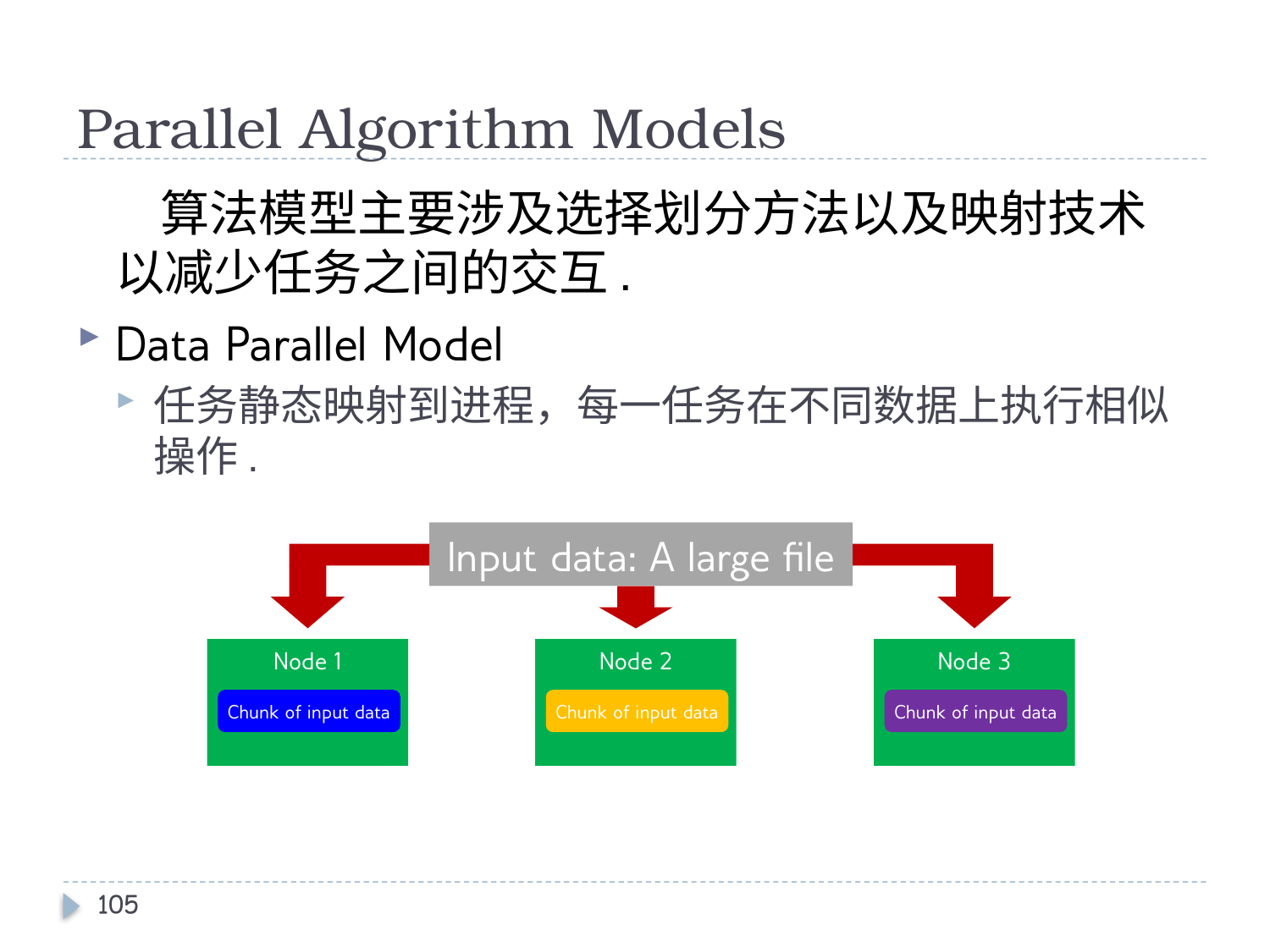

# Parallel Algorithm Models
	   算法模型主要涉及选择划分方法以及映射技术以减少任务之间的交互.
Data Parallel Model
任务静态映射到进程，每一任务在不同数据上执行相似操作.

Input data: A large file

Node 1

Node 2

Node 3

Chunk of input data
Chunk of input data
Chunk of input data
105